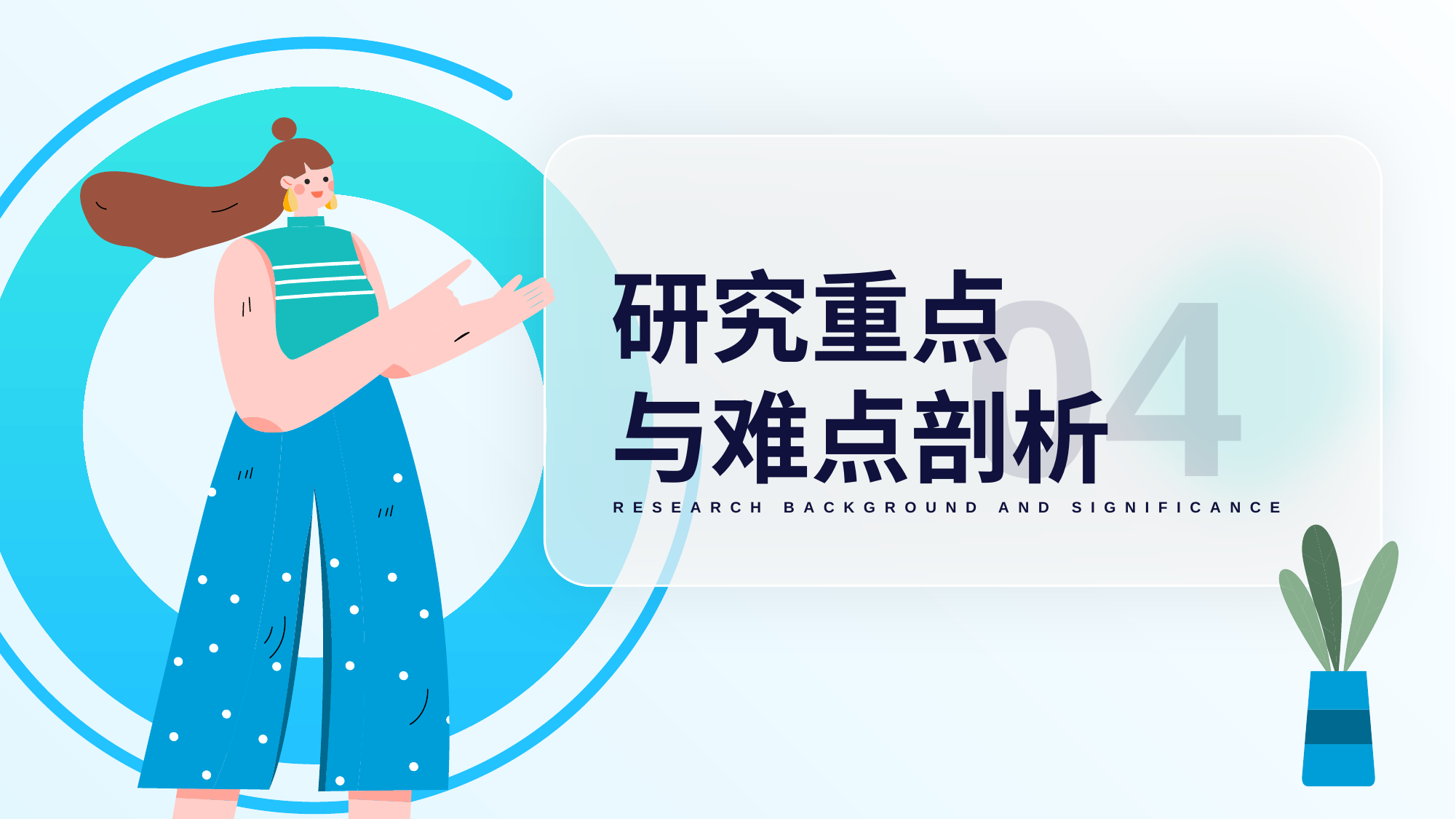

04
研究重点
与难点剖析
RESEARCH BACKGROUND AND SIGNIFICANCE